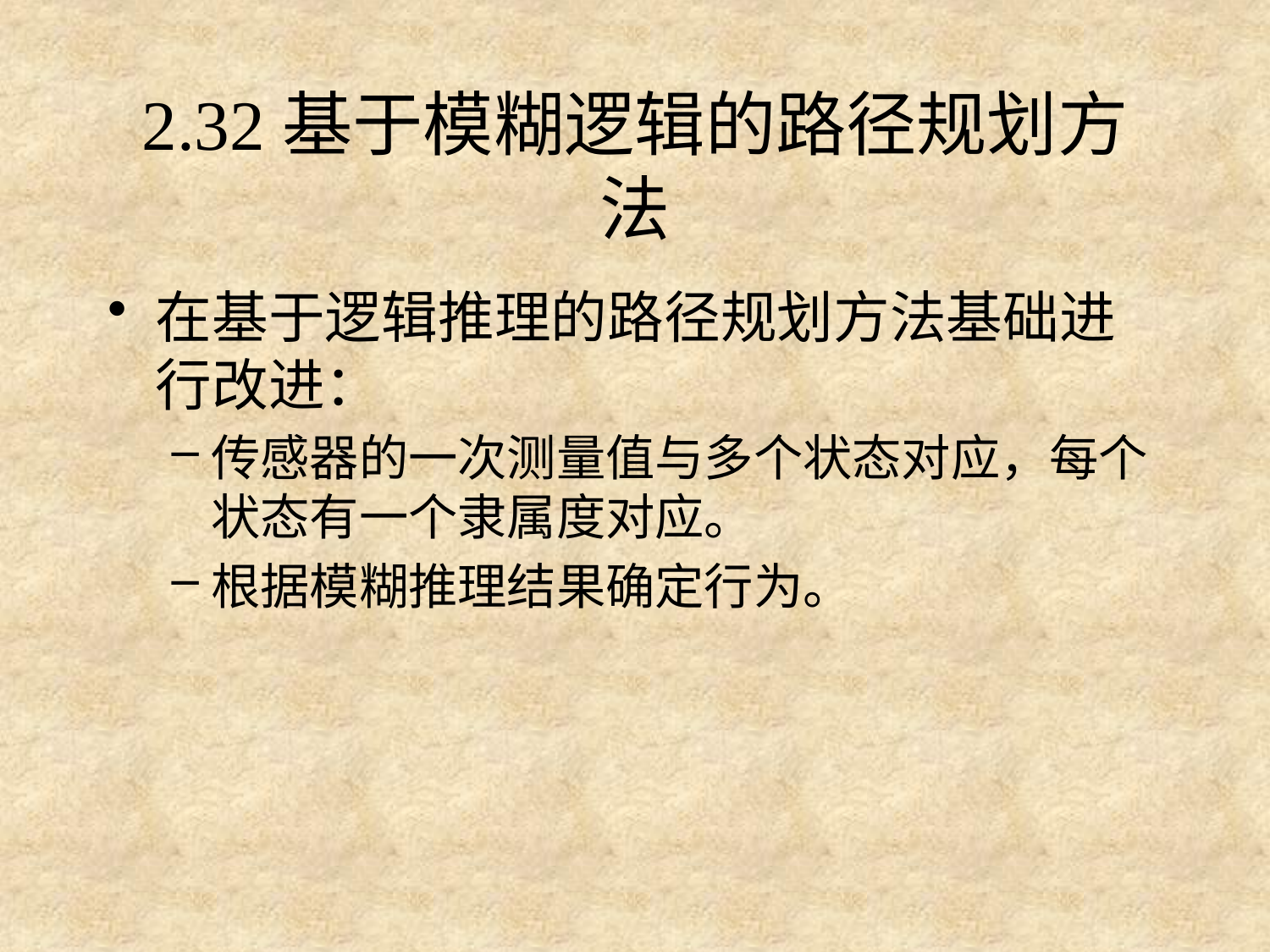

# 2.32基于模糊逻辑的路径规划方法
在基于逻辑推理的路径规划方法基础进行改进：
传感器的一次测量值与多个状态对应，每个状态有一个隶属度对应。
根据模糊推理结果确定行为。